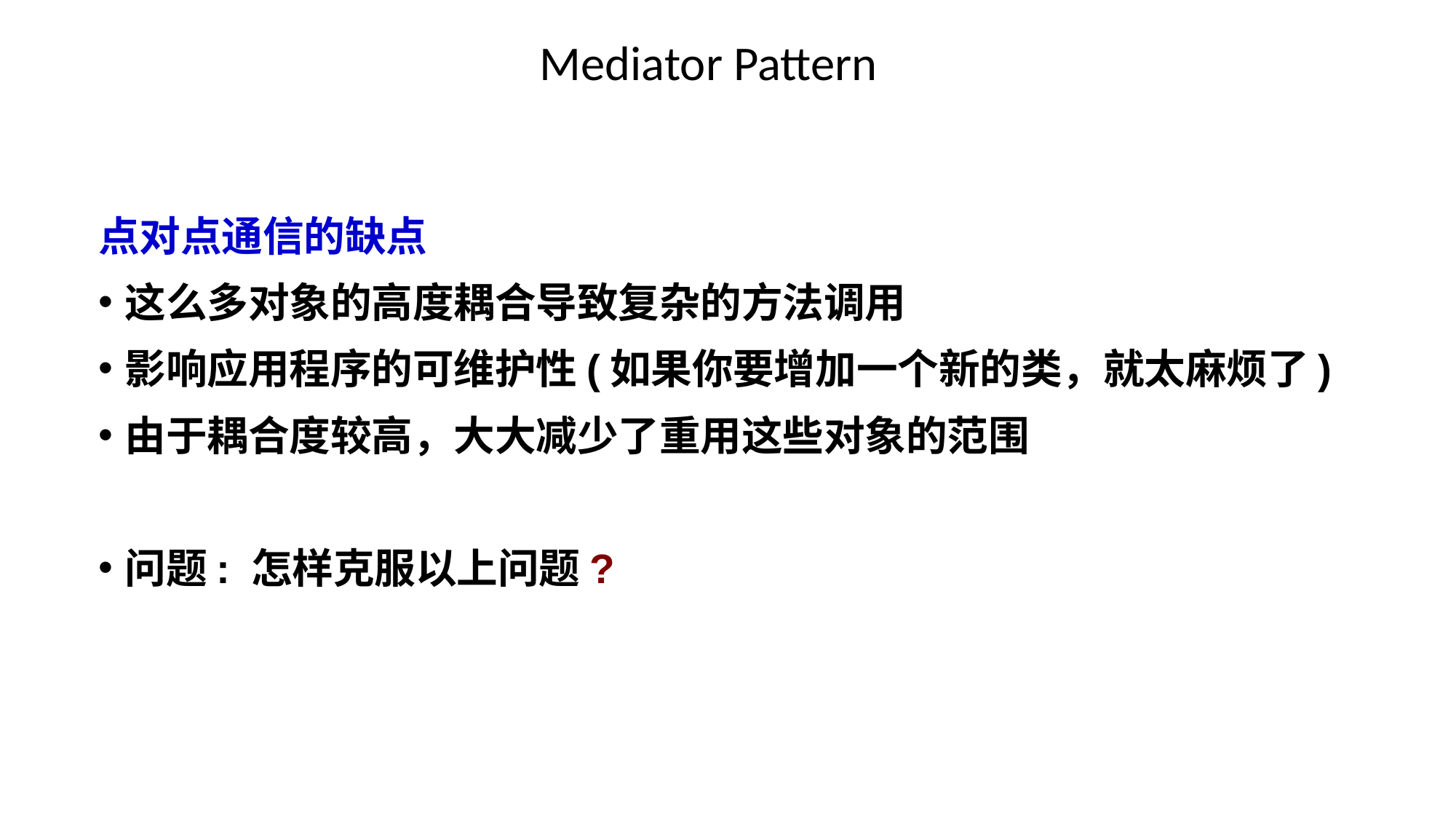

# Mediator Pattern
点对点通信的缺点
这么多对象的高度耦合导致复杂的方法调用
影响应用程序的可维护性(如果你要增加一个新的类，就太麻烦了)
由于耦合度较高，大大减少了重用这些对象的范围

问题: 怎样克服以上问题?